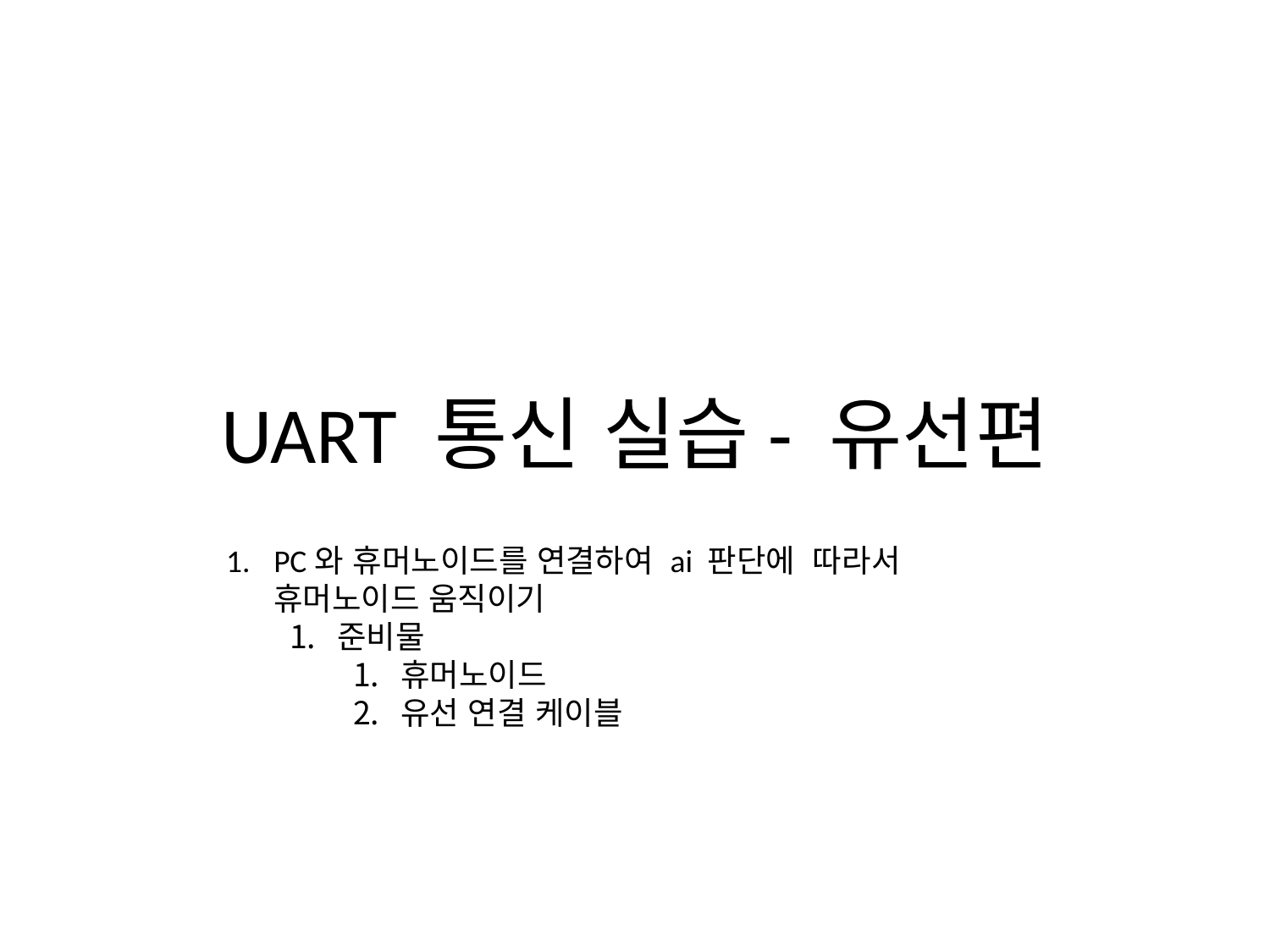

# UART 통신 실습- 유선편
PC와 휴머노이드를 연결하여 ai 판단에  따라서 휴머노이드 움직이기
준비물
휴머노이드
유선 연결 케이블